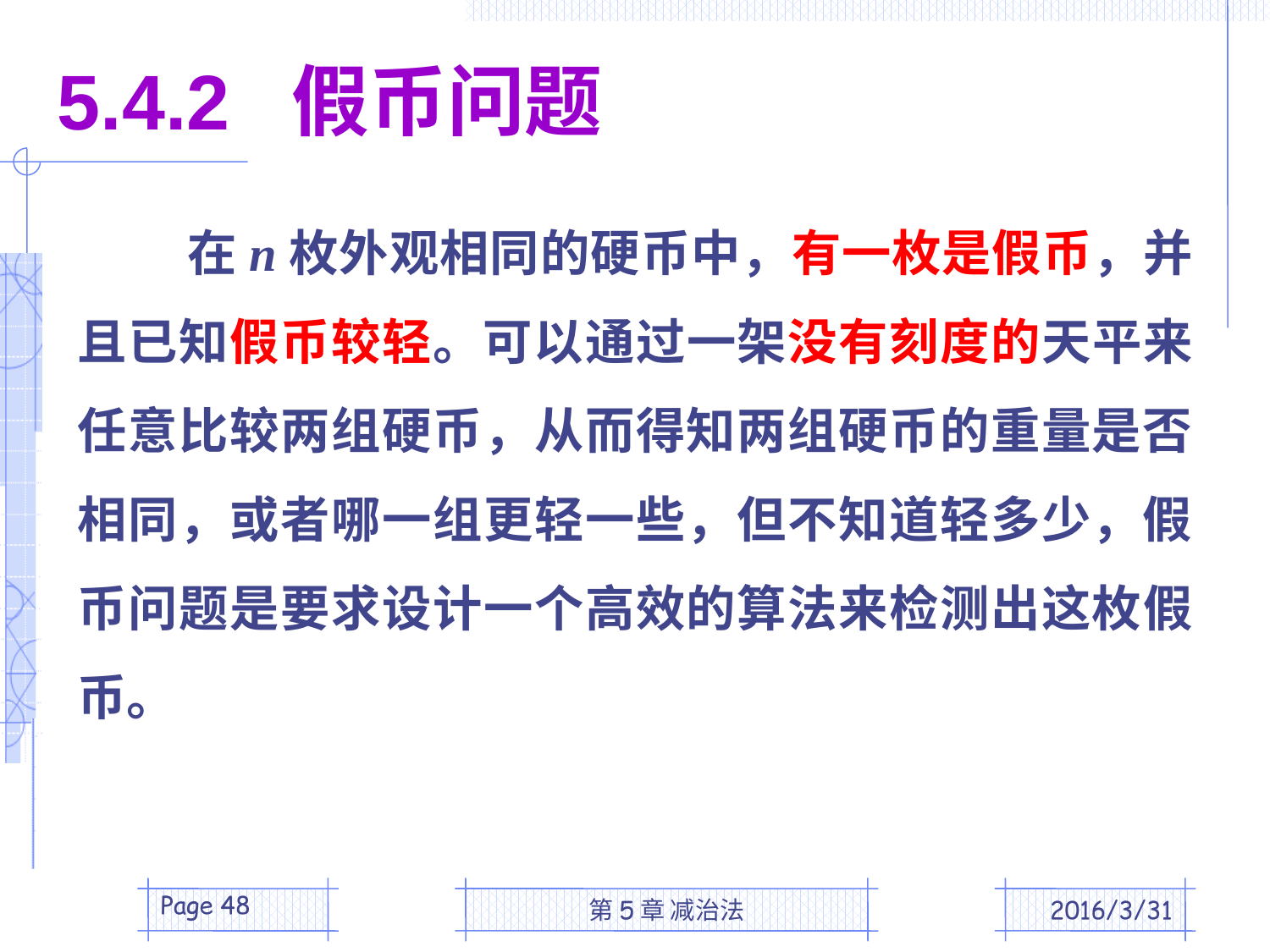

5.4.2  假币问题
        在n枚外观相同的硬币中，有一枚是假币，并且已知假币较轻。可以通过一架没有刻度的天平来任意比较两组硬币，从而得知两组硬币的重量是否相同，或者哪一组更轻一些，但不知道轻多少，假币问题是要求设计一个高效的算法来检测出这枚假币。

Page 48
第5章 减治法
2016/3/31